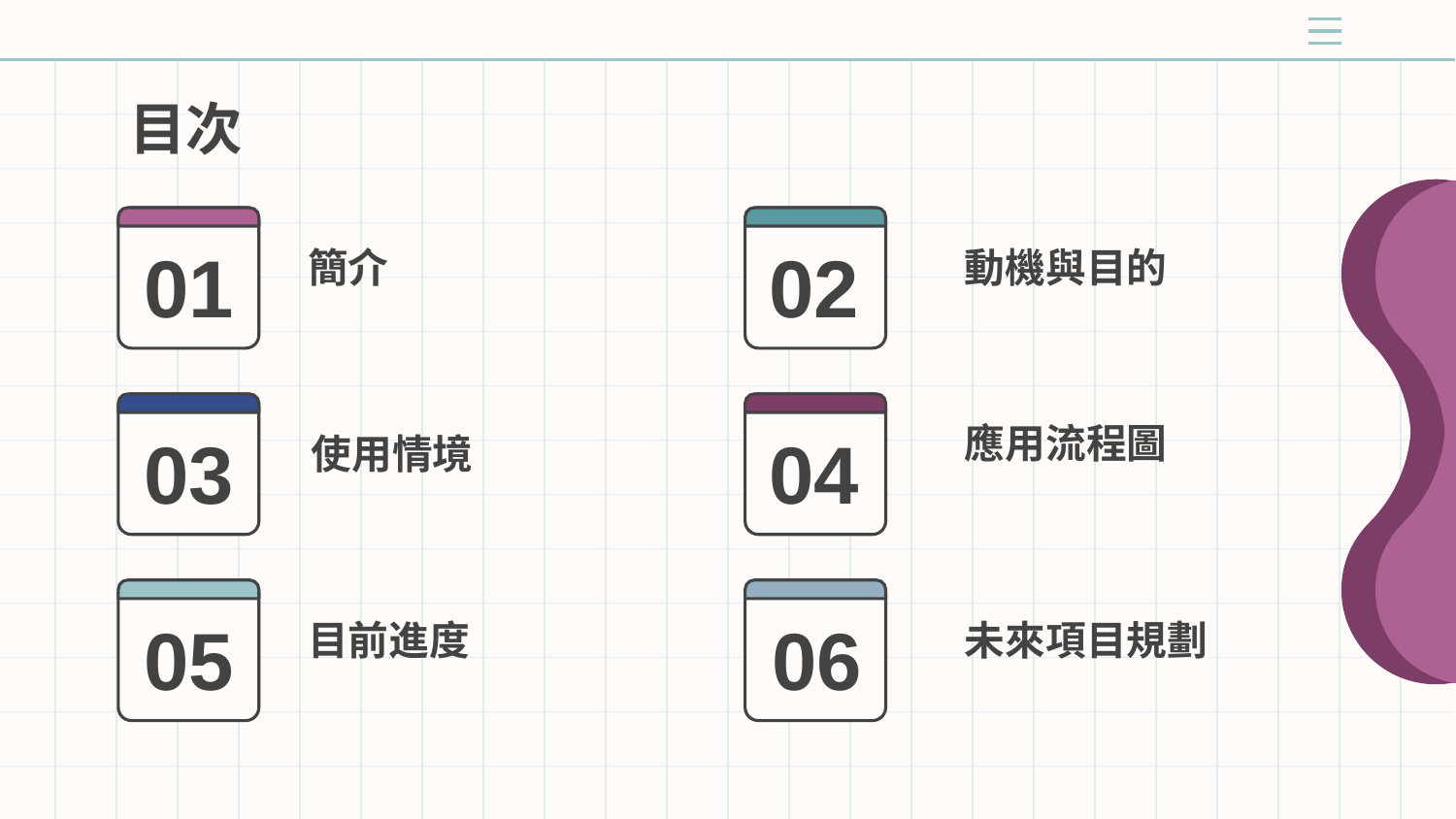

# 目次

01
02
簡介
動機與目的

應用流程圖
03
04
使用情境

05
06
目前進度
未來項目規劃